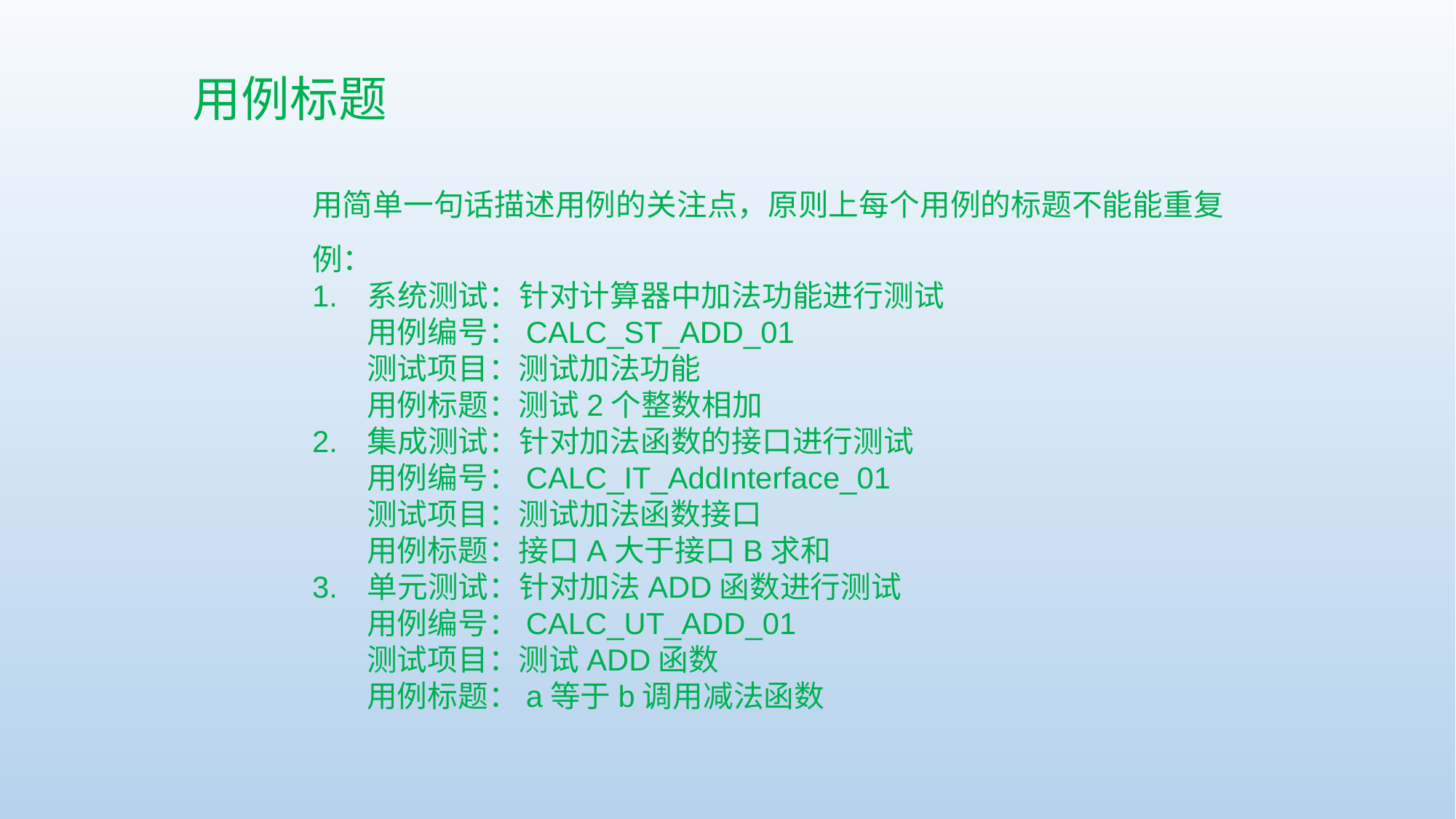

用例标题
用简单一句话描述用例的关注点，原则上每个用例的标题不能能重复
例：
 系统测试：针对计算器中加法功能进行测试
用例编号：CALC_ST_ADD_01
测试项目：测试加法功能
用例标题：测试2个整数相加
 集成测试：针对加法函数的接口进行测试
用例编号：CALC_IT_AddInterface_01
测试项目：测试加法函数接口
用例标题：接口A大于接口B求和
 单元测试：针对加法ADD函数进行测试
用例编号：CALC_UT_ADD_01
测试项目：测试ADD函数
用例标题：a等于b调用减法函数